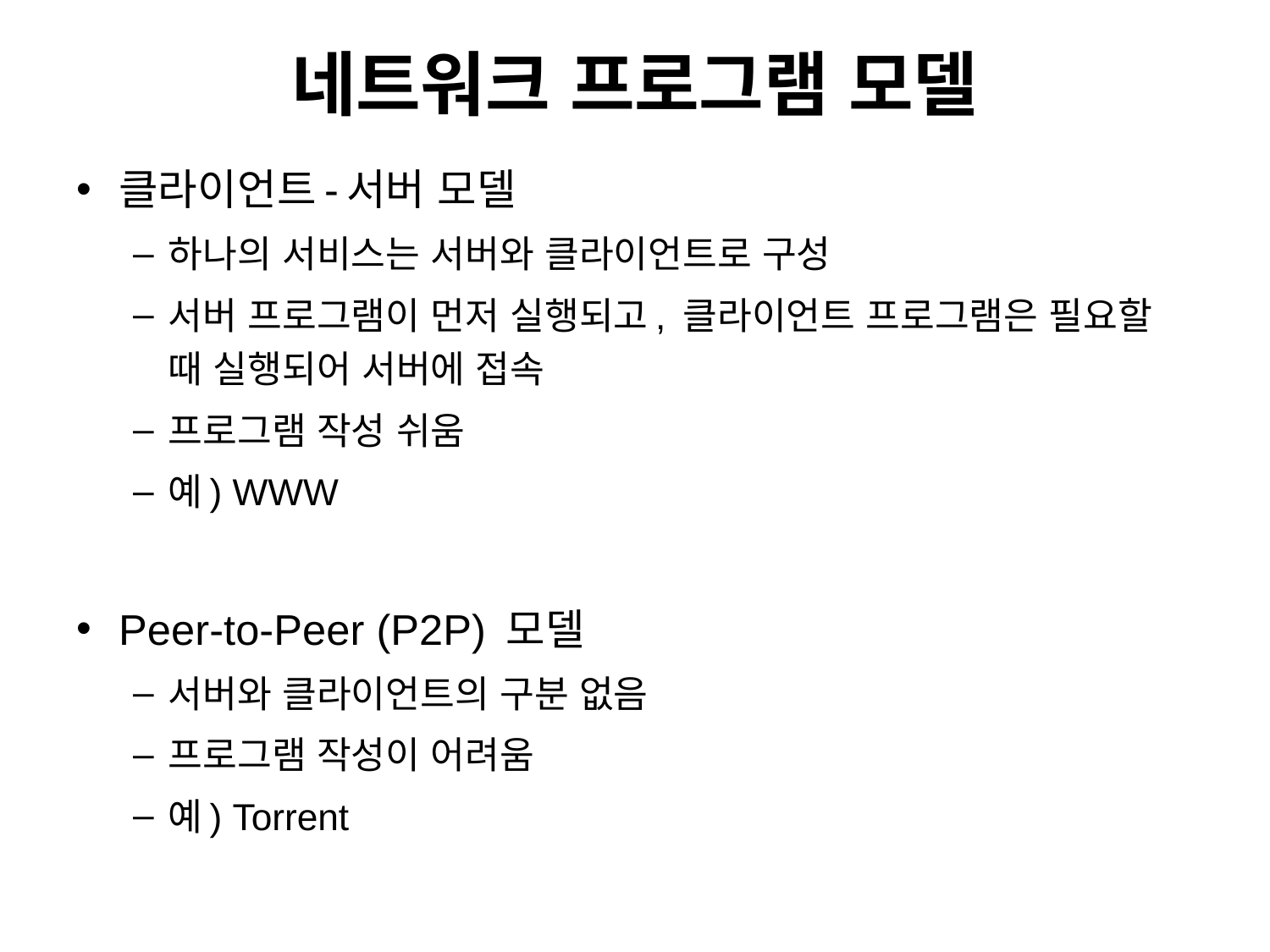

# 네트워크 프로그램 모델
클라이언트-서버 모델
하나의 서비스는 서버와 클라이언트로 구성
서버 프로그램이 먼저 실행되고, 클라이언트 프로그램은 필요할 때 실행되어 서버에 접속
프로그램 작성 쉬움
예) WWW

Peer-to-Peer (P2P) 모델
서버와 클라이언트의 구분 없음
프로그램 작성이 어려움
예) Torrent